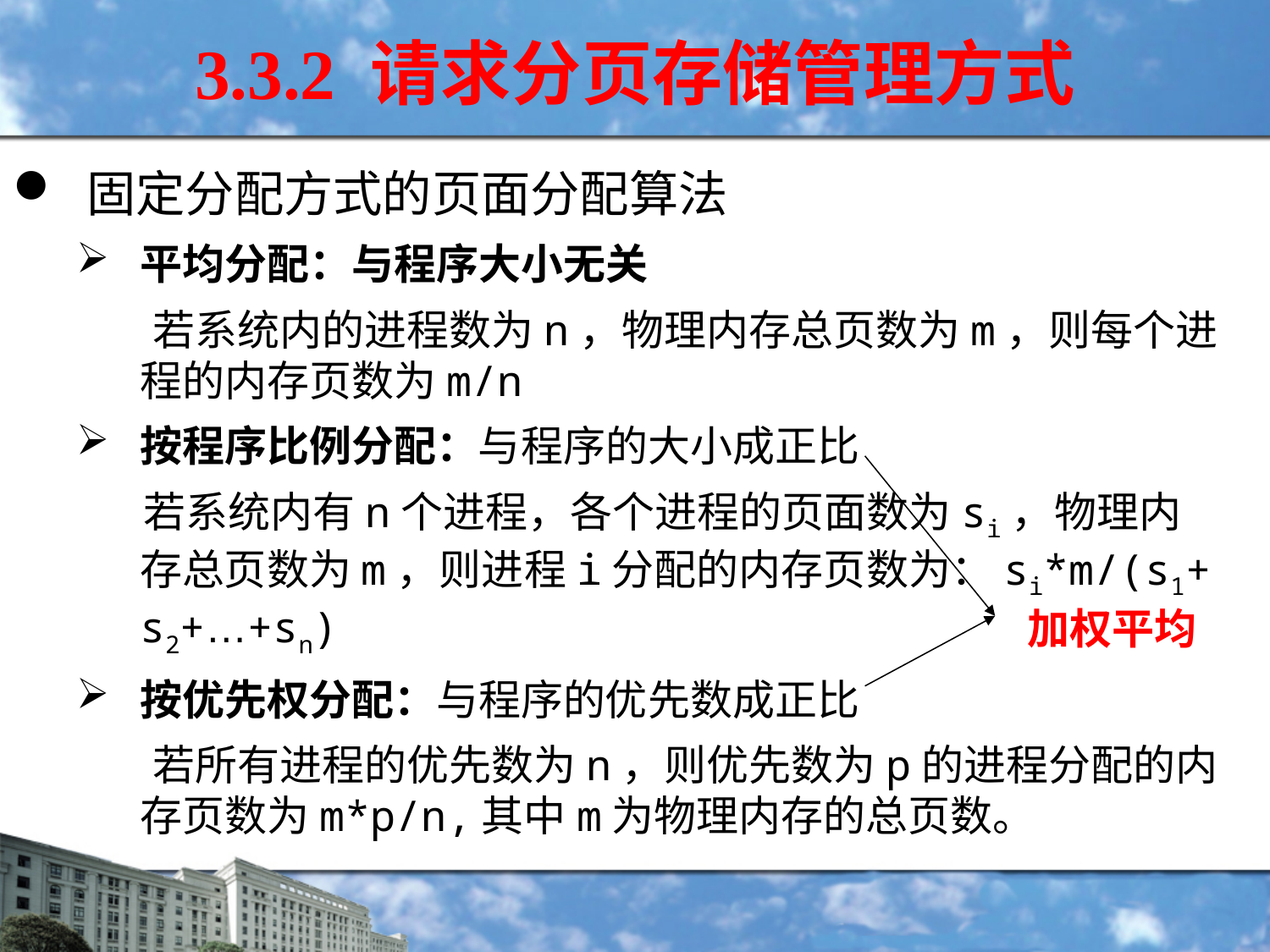

3.3.2 请求分页存储管理方式
固定分配方式的页面分配算法
平均分配：与程序大小无关
       若系统内的进程数为n，物理内存总页数为m，则每个进程的内存页数为m/n
按程序比例分配：与程序的大小成正比
      若系统内有n个进程，各个进程的页面数为si，物理内存总页数为m，则进程i分配的内存页数为：si*m/(s1+s2+…+sn)
按优先权分配：与程序的优先数成正比
       若所有进程的优先数为n，则优先数为p的进程分配的内存页数为m*p/n,其中m为物理内存的总页数。

加权平均